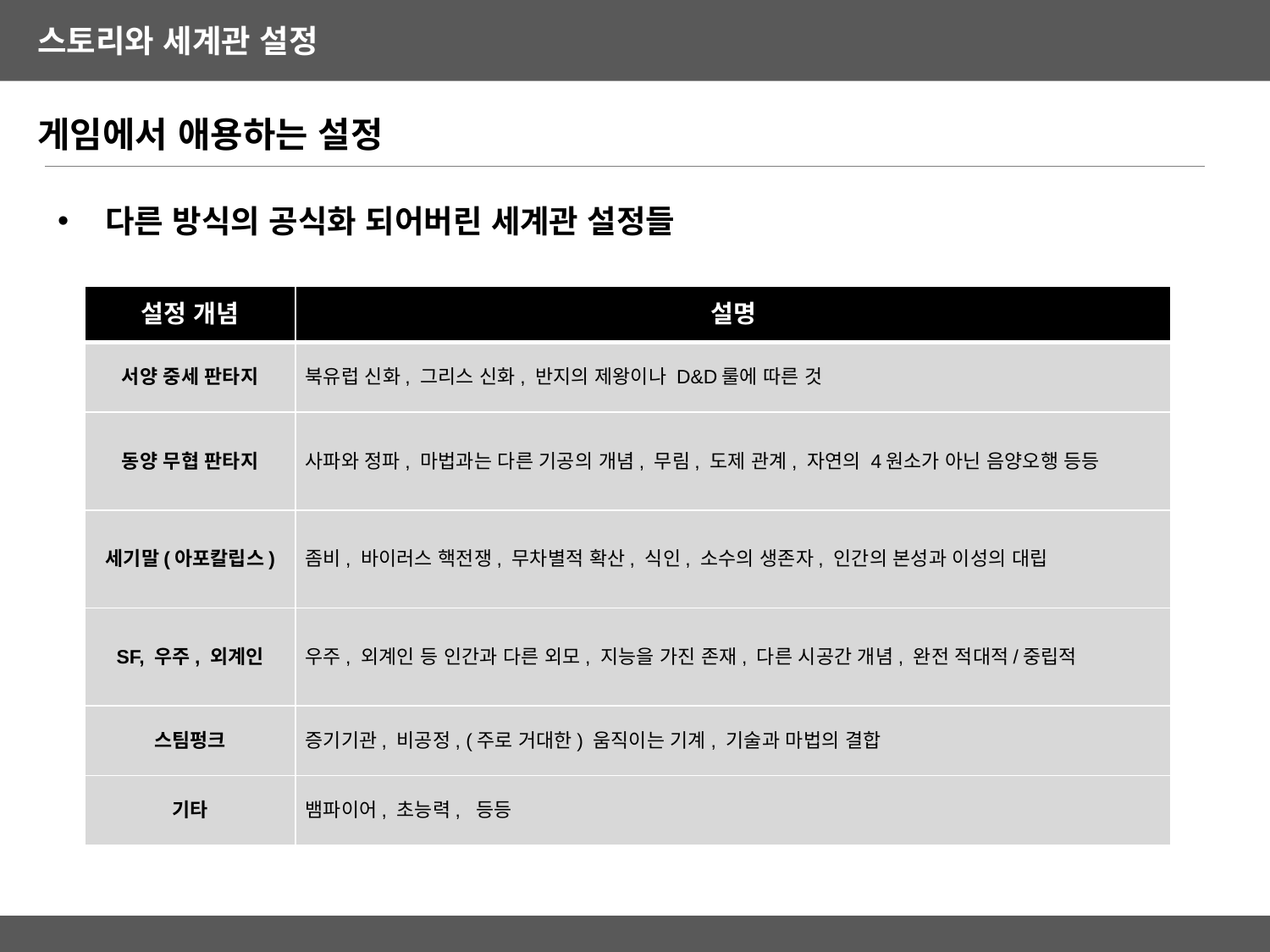

게임에서 애용하는 설정
다른 방식의 공식화 되어버린 세계관 설정들

| 설정 개념 | 설명 |
| --- | --- |
| 서양 중세 판타지 | 북유럽 신화, 그리스 신화, 반지의 제왕이나 D&D룰에 따른 것 |
| 동양 무협 판타지 | 사파와 정파, 마법과는 다른 기공의 개념, 무림, 도제 관계, 자연의 4원소가 아닌 음양오행 등등 |
| 세기말(아포칼립스) | 좀비, 바이러스 핵전쟁, 무차별적 확산, 식인, 소수의 생존자, 인간의 본성과 이성의 대립 |
| SF, 우주, 외계인 | 우주, 외계인 등 인간과 다른 외모, 지능을 가진 존재, 다른 시공간 개념, 완전 적대적/중립적 |
| 스팀펑크 | 증기기관, 비공정, (주로 거대한) 움직이는 기계, 기술과 마법의 결합 |
| 기타 | 뱀파이어, 초능력, 등등 |